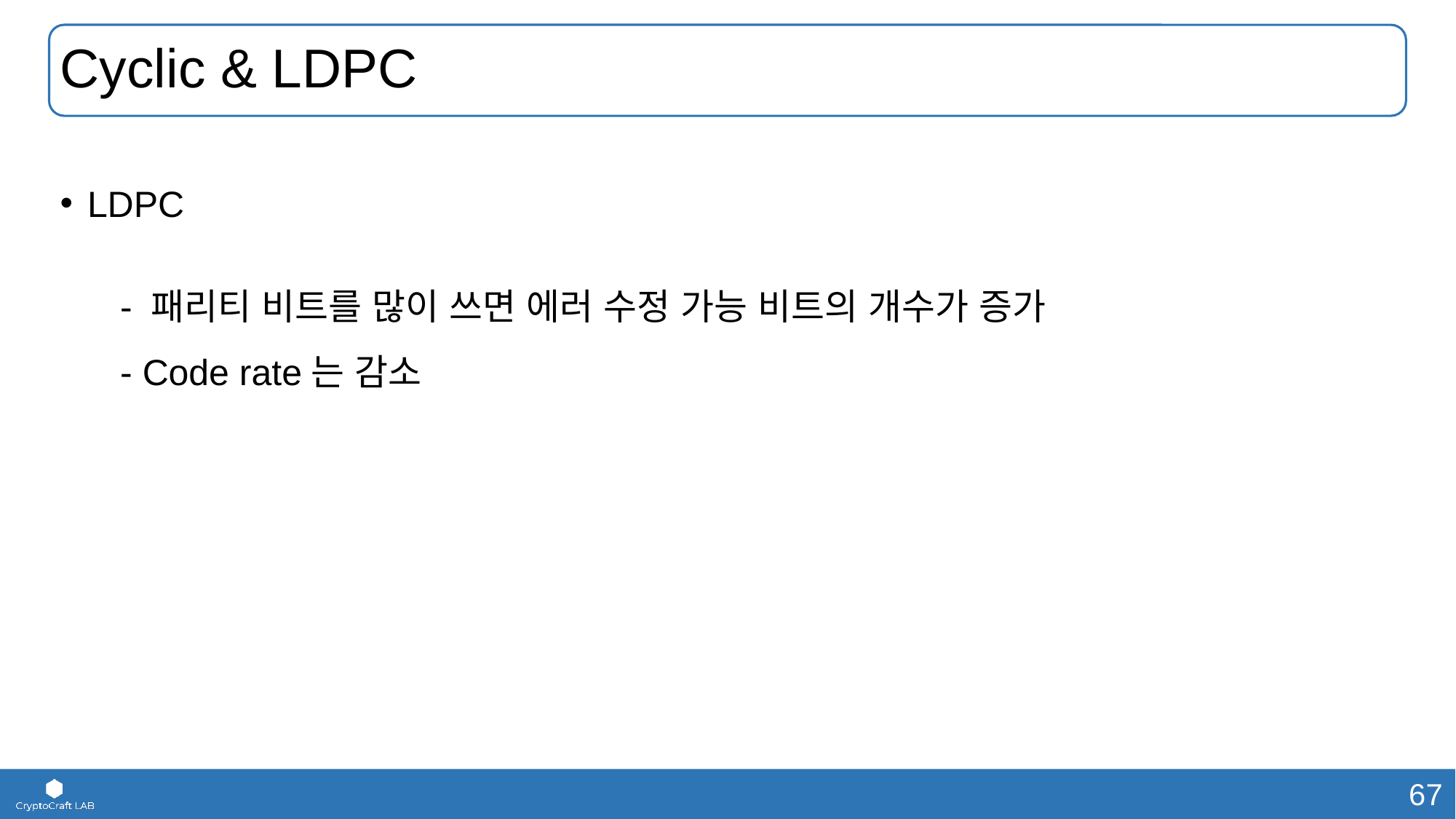

# Cyclic & LDPC
LDPC
- 패리티 비트를 많이 쓰면 에러 수정 가능 비트의 개수가 증가
- Code rate는 감소